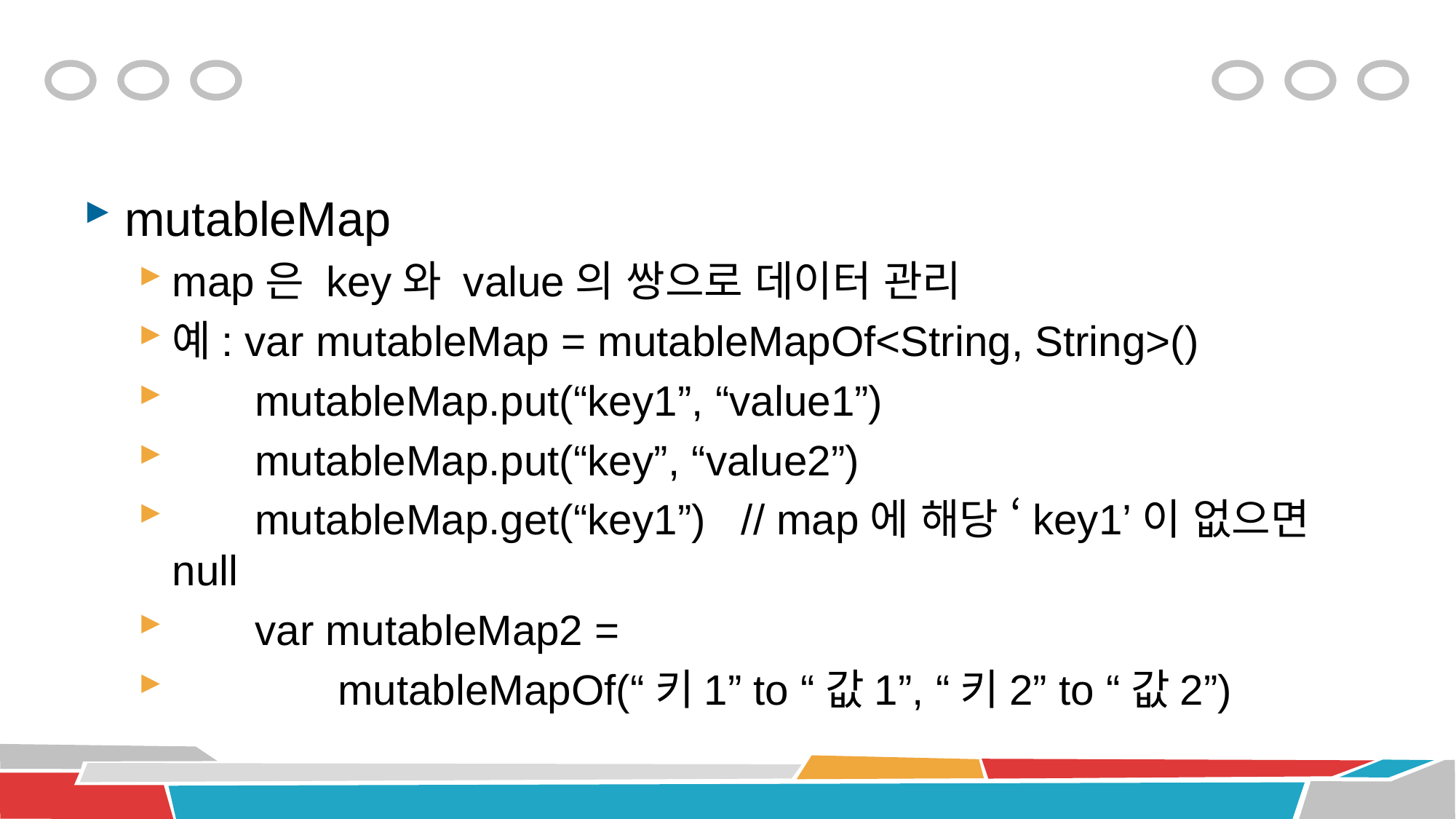

#
mutableMap
map은 key와 value의 쌍으로 데이터 관리
예: var mutableMap = mutableMapOf<String, String>()
       mutableMap.put(“key1”, “value1”)
       mutableMap.put(“key”, “value2”)
       mutableMap.get(“key1”)   // map에 해당 ‘key1’이 없으면 null
       var mutableMap2 =
              mutableMapOf(“키1” to “값1”, “키2” to “값2”)